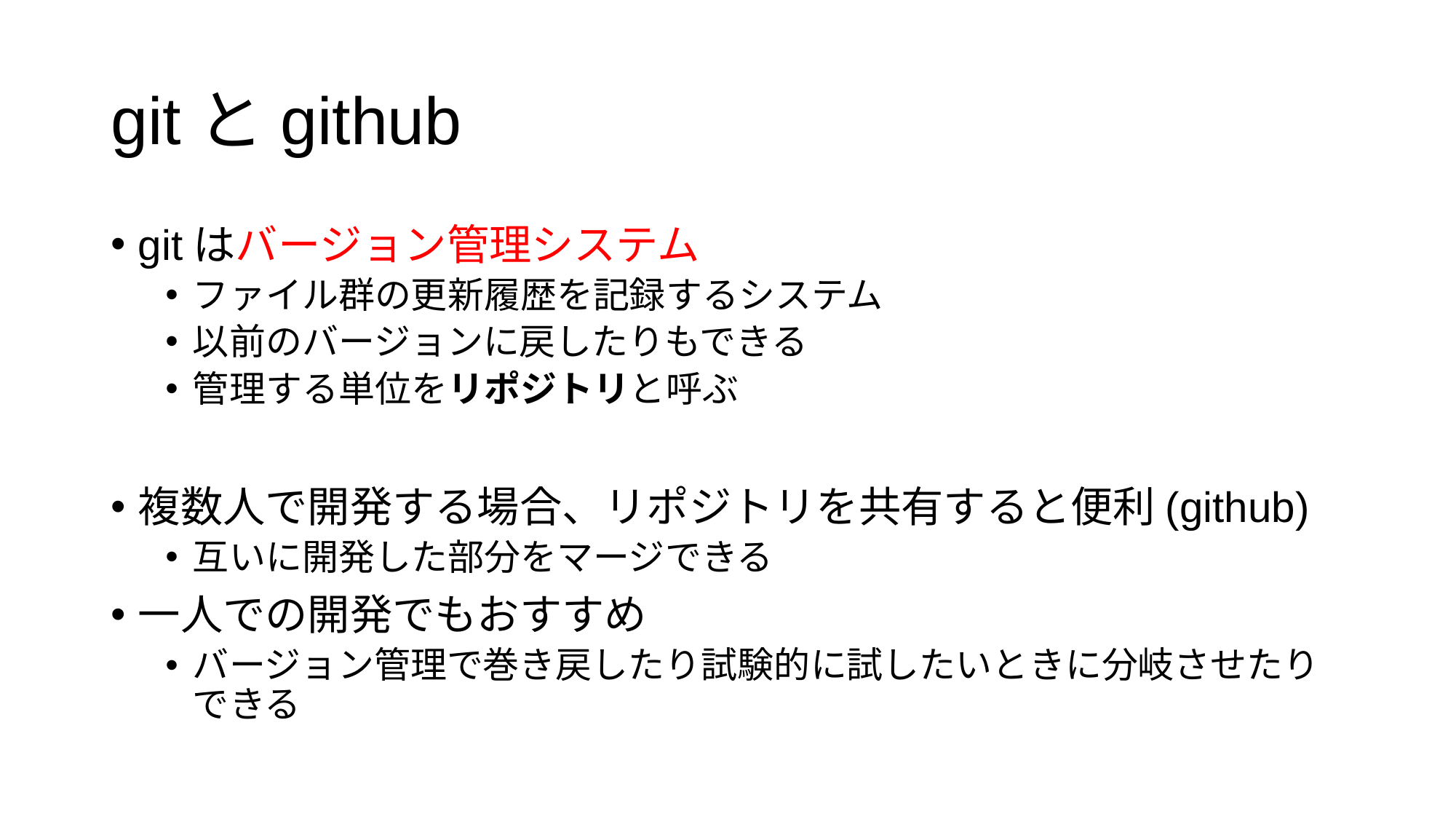

# gitとgithub
gitはバージョン管理システム
ファイル群の更新履歴を記録するシステム
以前のバージョンに戻したりもできる
管理する単位をリポジトリと呼ぶ

複数人で開発する場合、リポジトリを共有すると便利(github)
互いに開発した部分をマージできる
一人での開発でもおすすめ
バージョン管理で巻き戻したり試験的に試したいときに分岐させたりできる